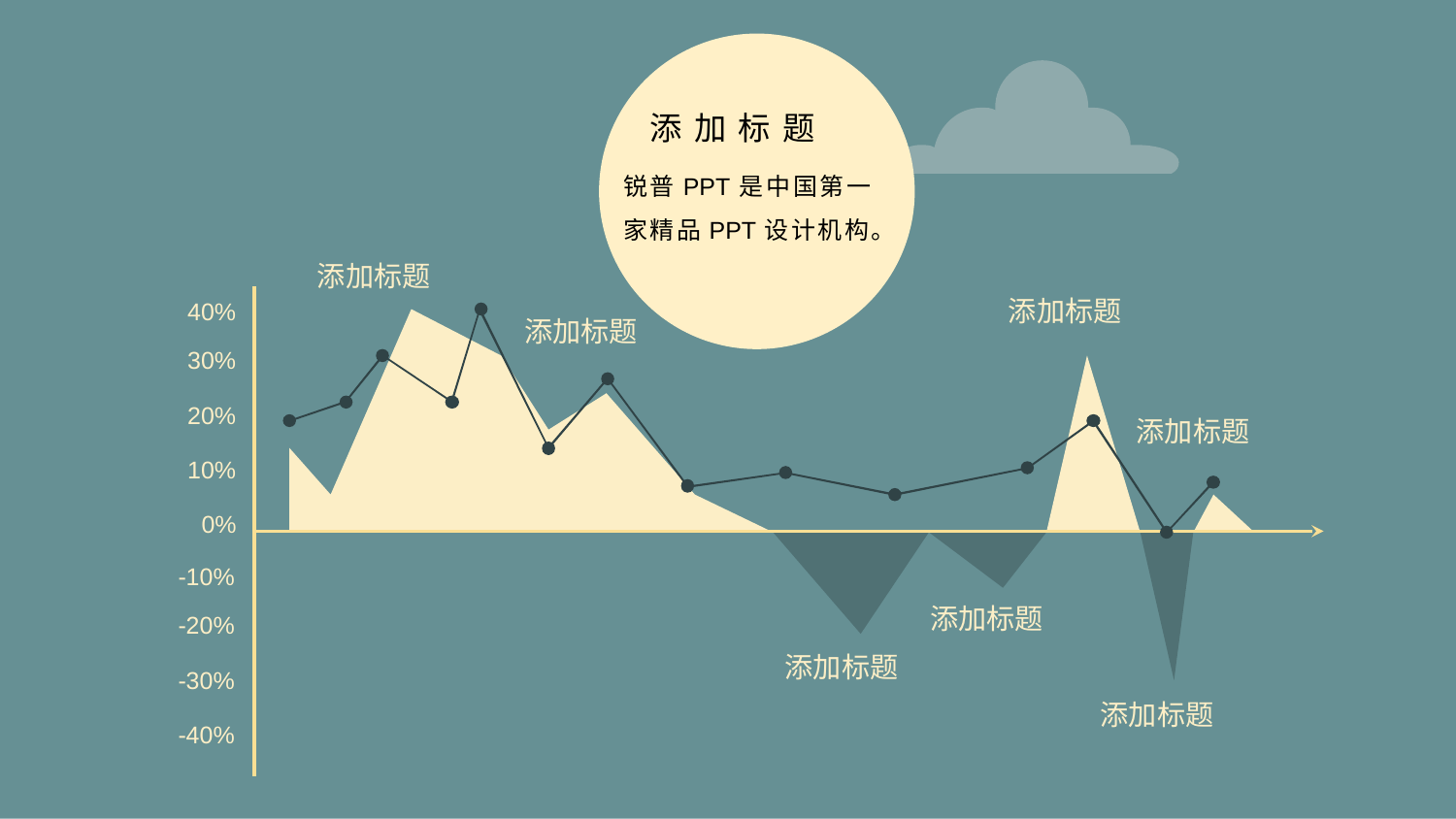

添加标题
锐普PPT是中国第一家精品PPT设计机构。

添加标题
添加标题
40%

添加标题

30%

20%
添加标题
10%

0%

-10%
添加标题
-20%
添加标题
-30%
添加标题
-40%